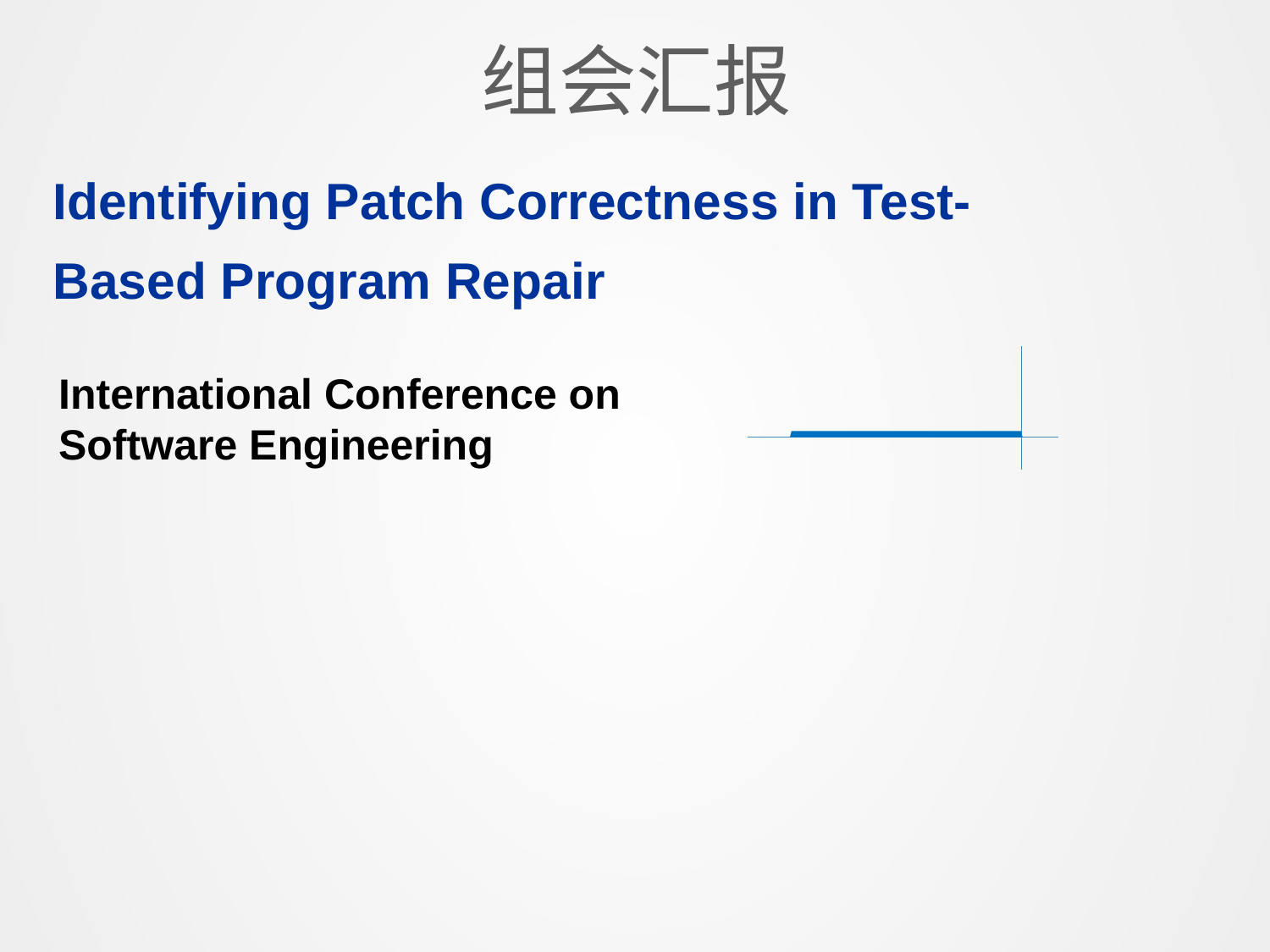

组会汇报
Identifying Patch Correctness in Test-Based Program Repair
International Conference on Software Engineering